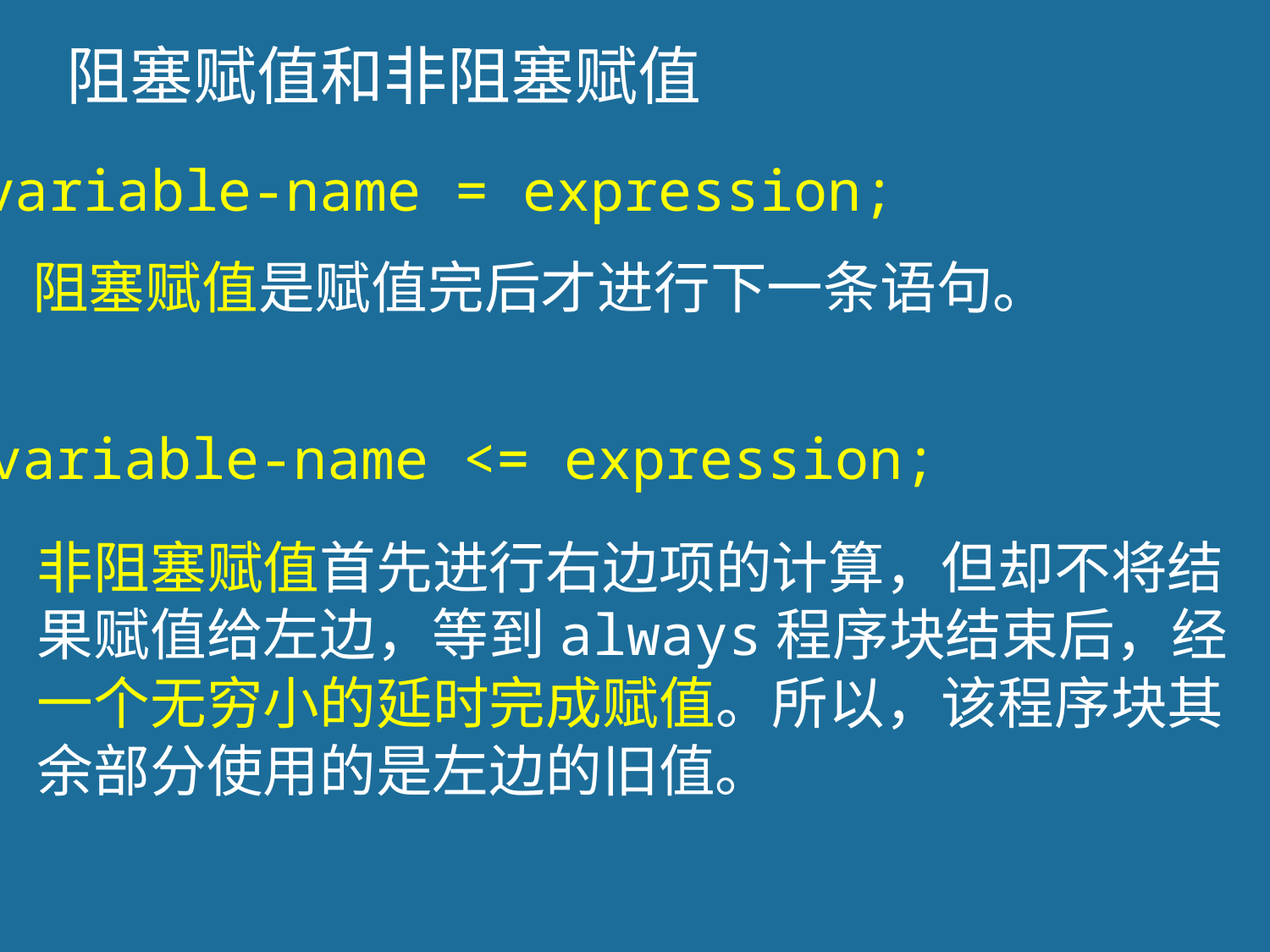

阻塞赋值和非阻塞赋值
 variable-name = expression;
阻塞赋值是赋值完后才进行下一条语句。
 variable-name <= expression;
非阻塞赋值首先进行右边项的计算，但却不将结果赋值给左边，等到always程序块结束后，经一个无穷小的延时完成赋值。所以，该程序块其余部分使用的是左边的旧值。
55